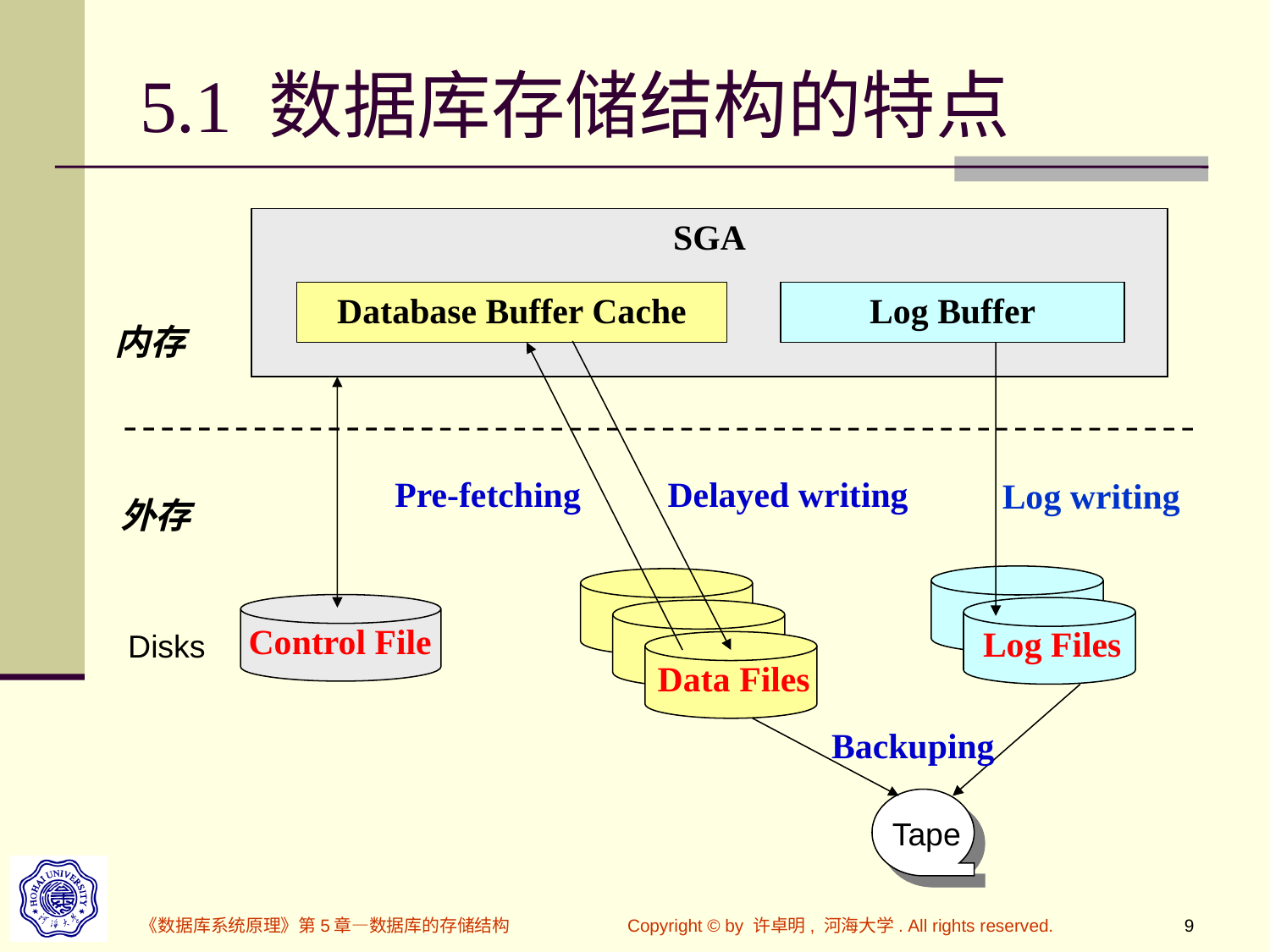

# 5.1 数据库存储结构的特点
SGA
Database Buffer Cache
Log Buffer
内存

Pre-fetching
Delayed writing
Log writing
外存

Log Files

Data Files

Control File

Backuping

Disks
Tape
《数据库系统原理》第5章—数据库的存储结构
Copyright © by 许卓明, 河海大学. All rights reserved.
9